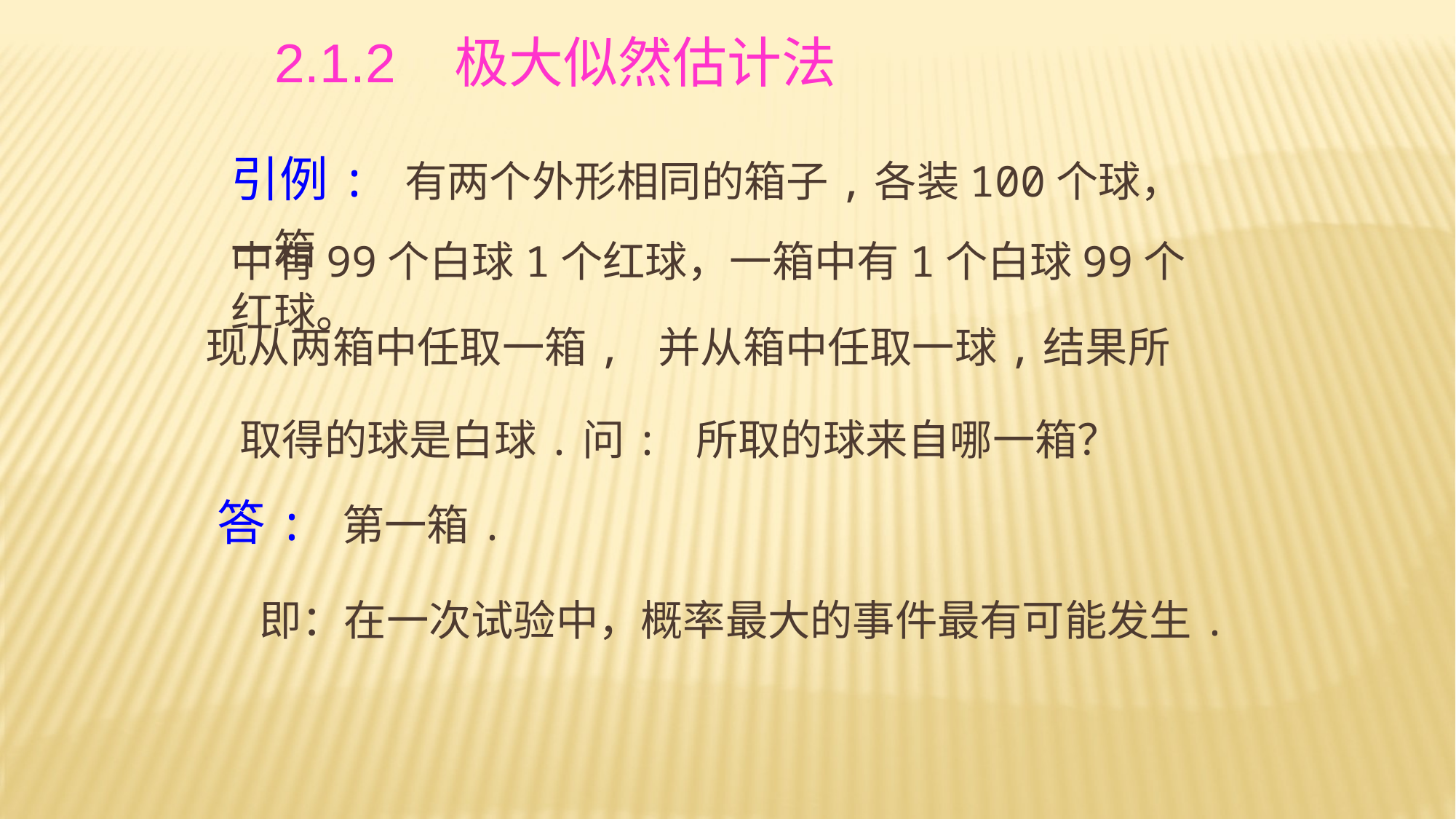

2.1.2   极大似然估计法
引例: 有两个外形相同的箱子,各装100个球，一箱
中有99个白球1个红球，一箱中有1个白球99个红球。
现从两箱中任取一箱, 并从箱中任取一球,结果所
取得的球是白球.问: 所取的球来自哪一箱？
答: 第一箱.
 即：在一次试验中，概率最大的事件最有可能发生.